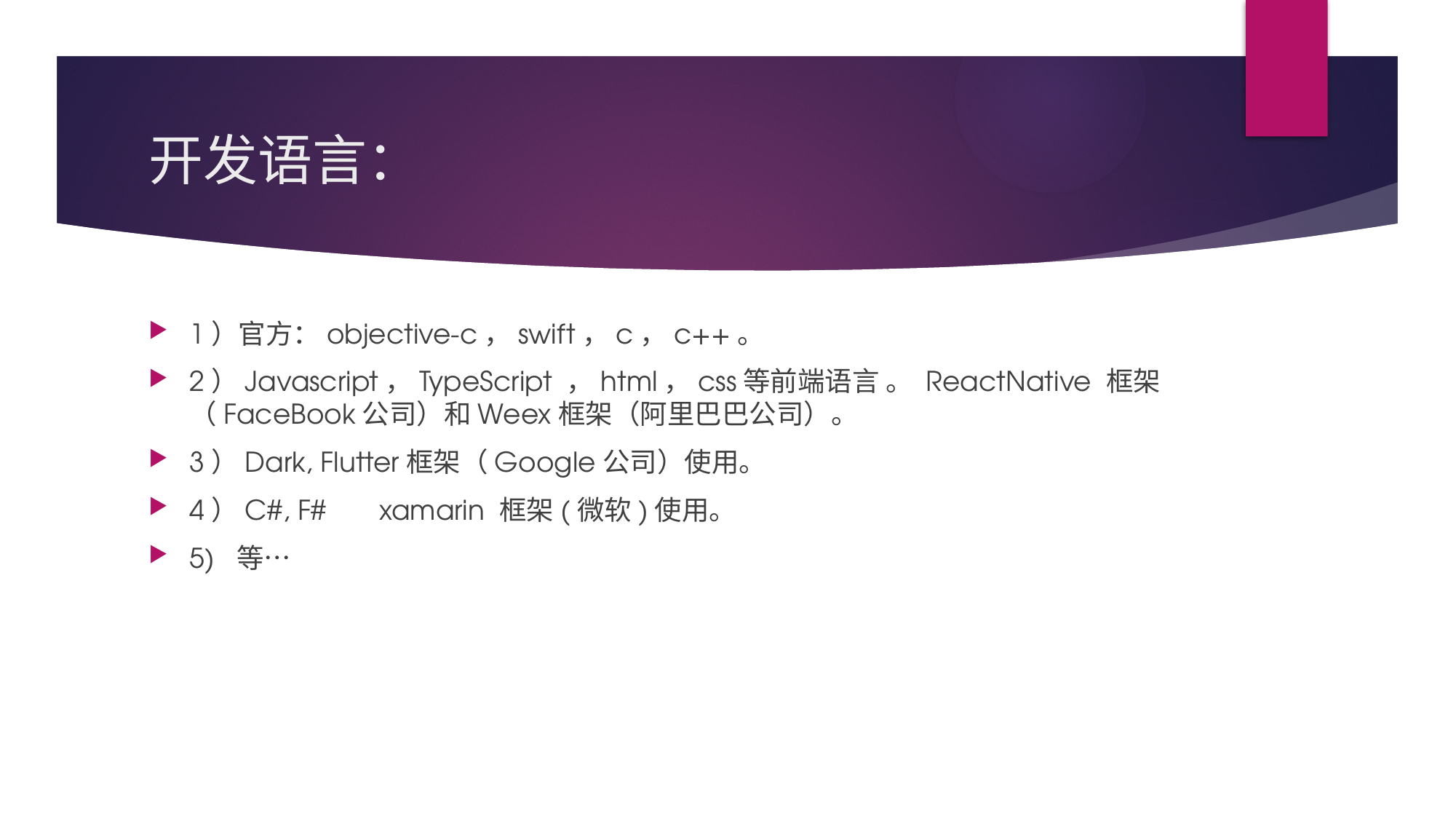

# 开发语言：
1）官方：objective-c，swift，c，c++。
2）Javascript，TypeScript ，html，css等前端语言 。 ReactNative 框架（FaceBook公司）和Weex框架（阿里巴巴公司）。
3）Dark, Flutter框架（Google公司）使用。
4）C#, F#       xamarin 框架(微软)使用。
5)  等…